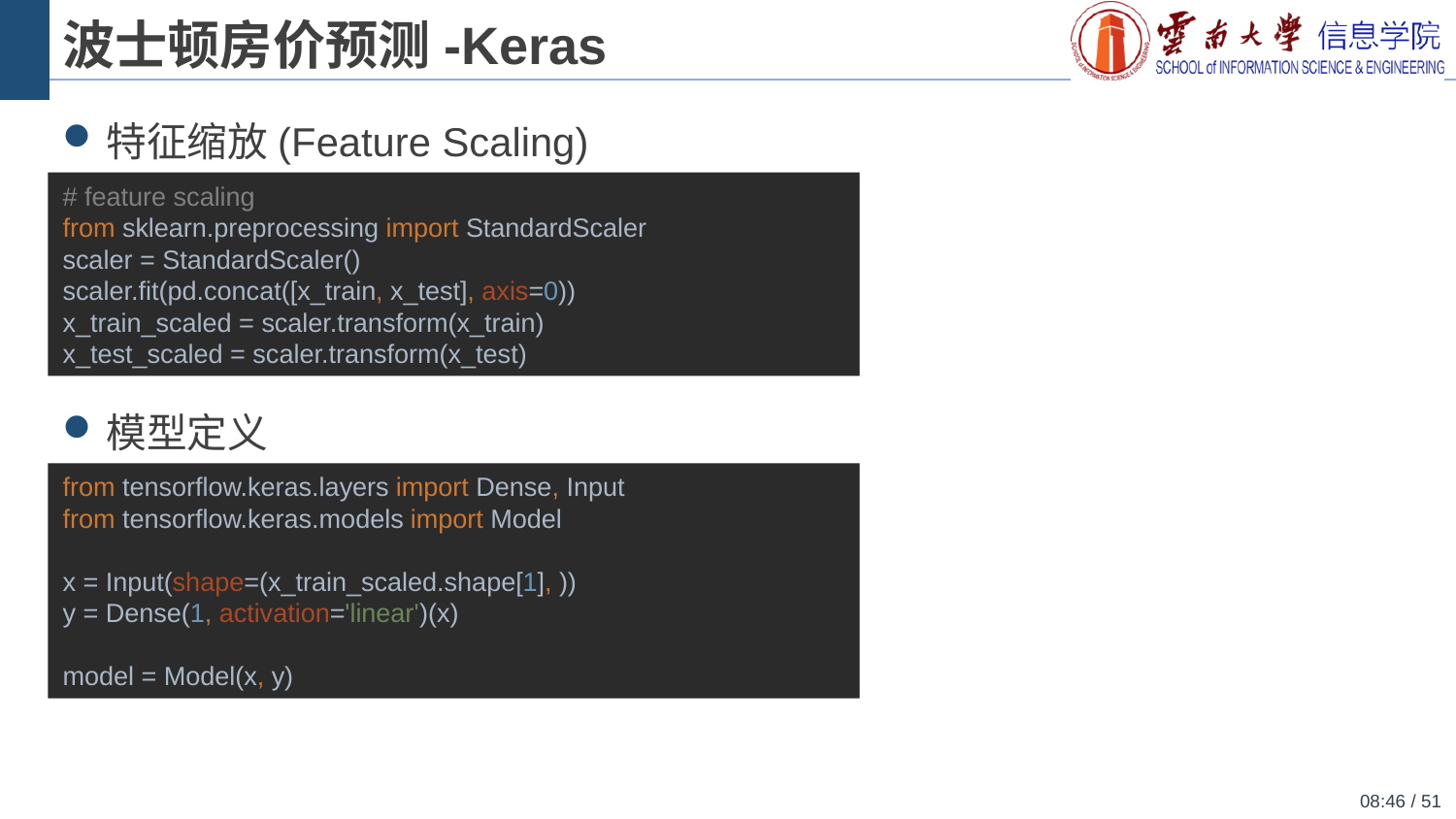

# 波士顿房价预测-Keras
特征缩放(Feature Scaling)

模型定义
# feature scaling from sklearn.preprocessing import StandardScaler scaler = StandardScaler() scaler.fit(pd.concat([x_train, x_test], axis=0)) x_train_scaled = scaler.transform(x_train) x_test_scaled = scaler.transform(x_test)
from tensorflow.keras.layers import Dense, Input
from tensorflow.keras.models import Model
x = Input(shape=(x_train_scaled.shape[1], ))
y = Dense(1, activation='linear')(x)
model = Model(x, y)